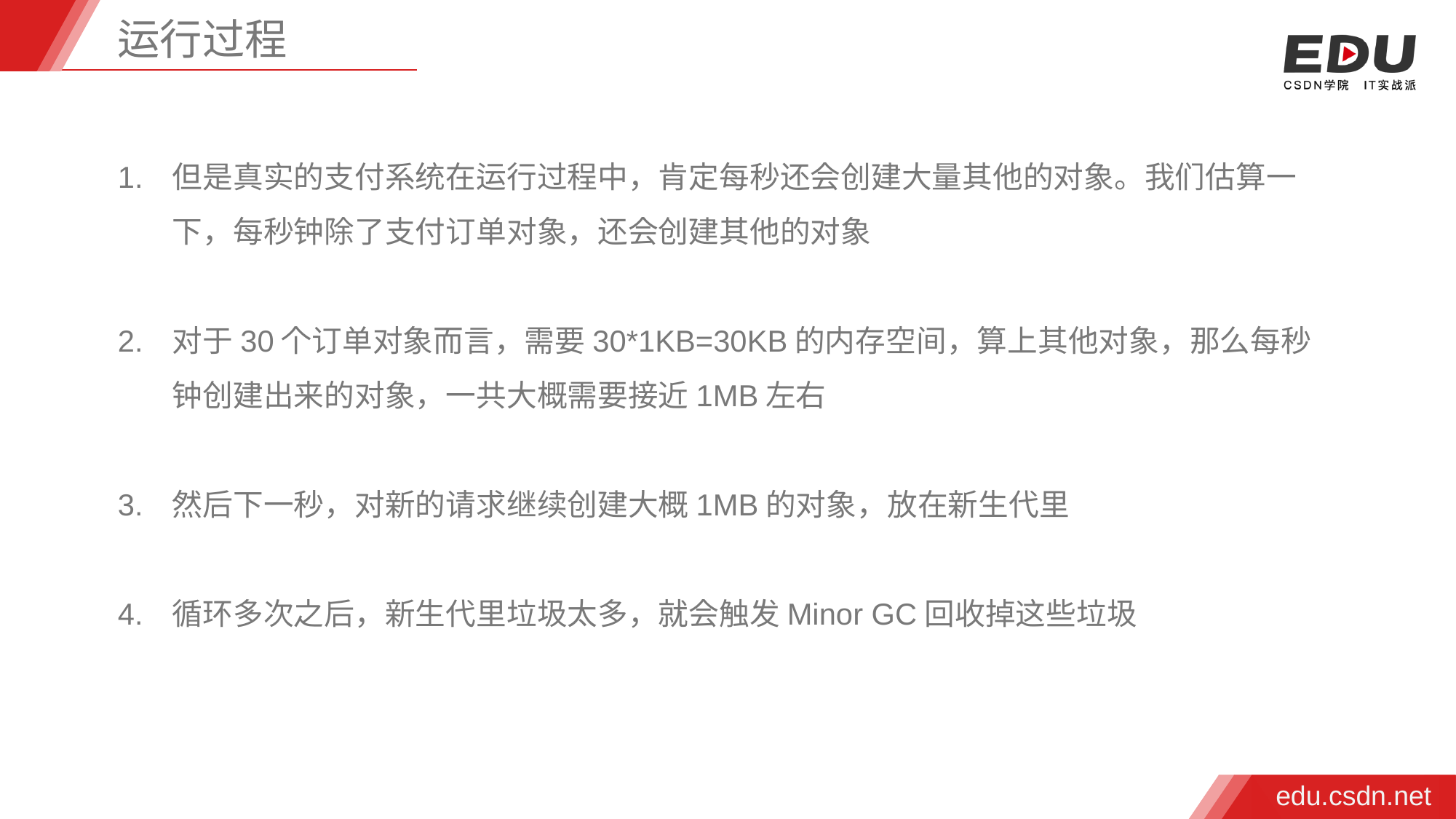

运行过程
但是真实的支付系统在运行过程中，肯定每秒还会创建大量其他的对象。我们估算一下，每秒钟除了支付订单对象，还会创建其他的对象

对于30个订单对象而言，需要30*1KB=30KB的内存空间，算上其他对象，那么每秒钟创建出来的对象，一共大概需要接近1MB左右

然后下一秒，对新的请求继续创建大概1MB的对象，放在新生代里

循环多次之后，新生代里垃圾太多，就会触发Minor GC回收掉这些垃圾
edu.csdn.net